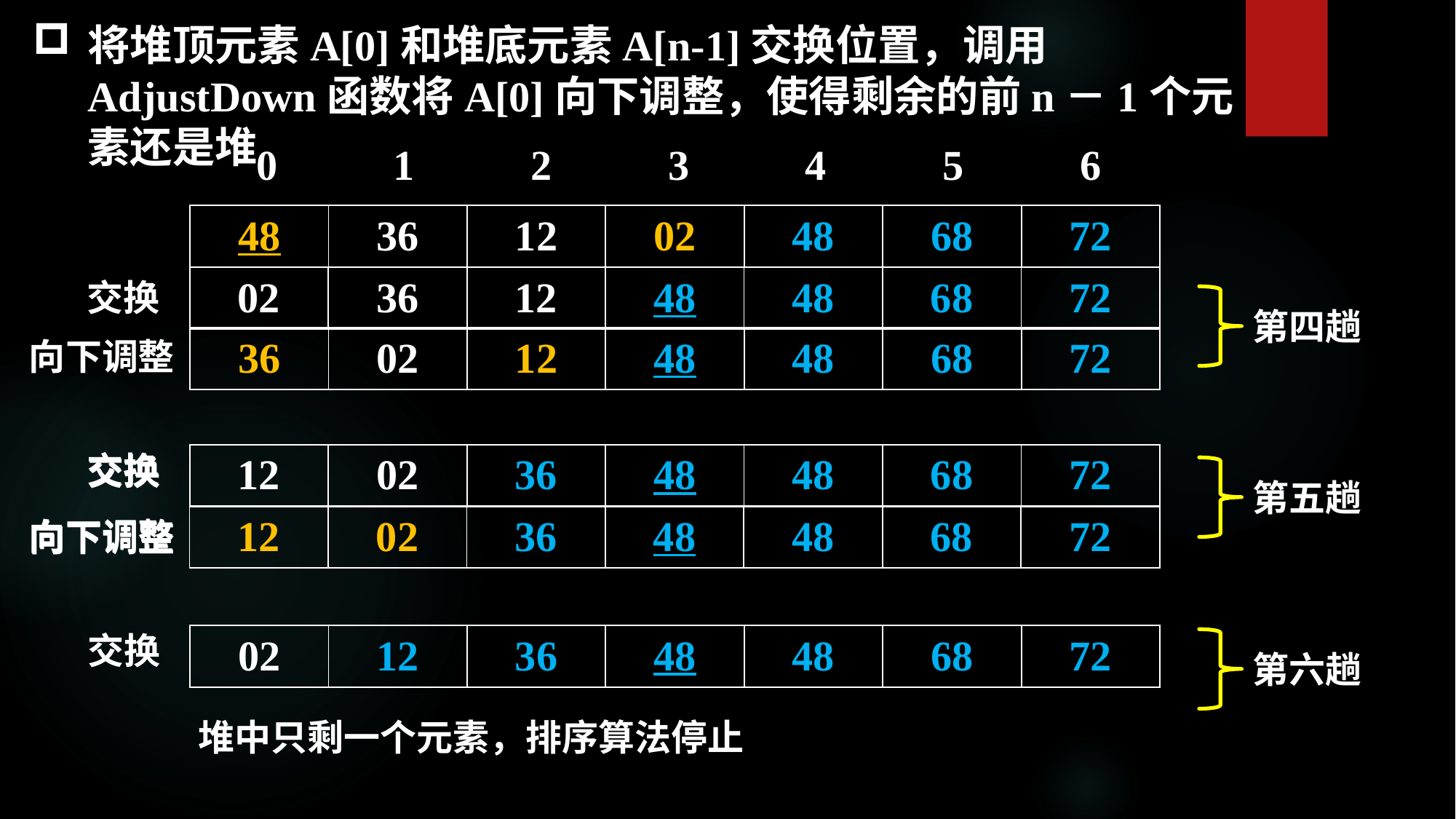

将堆顶元素A[0]和堆底元素A[n-1]交换位置，调用AdjustDown函数将A[0]向下调整，使得剩余的前n－1个元素还是堆
0           1           2           3           4           5           6
| 48 | 36 | 12 | 02 | 48 | 68 | 72 |
| --- | --- | --- | --- | --- | --- | --- |
| 02 | 36 | 12 | 48 | 48 | 68 | 72 |
| --- | --- | --- | --- | --- | --- | --- |
交换

第四趟
| 36 | 02 | 12 | 48 | 48 | 68 | 72 |
| --- | --- | --- | --- | --- | --- | --- |
向下调整
交换
交换
| 12 | 02 | 36 | 48 | 48 | 68 | 72 |
| --- | --- | --- | --- | --- | --- | --- |

第五趟
| 12 | 02 | 36 | 48 | 48 | 68 | 72 |
| --- | --- | --- | --- | --- | --- | --- |
向下调整
向下调整
交换
| 02 | 12 | 36 | 48 | 48 | 68 | 72 |
| --- | --- | --- | --- | --- | --- | --- |

第六趟
堆中只剩一个元素，排序算法停止